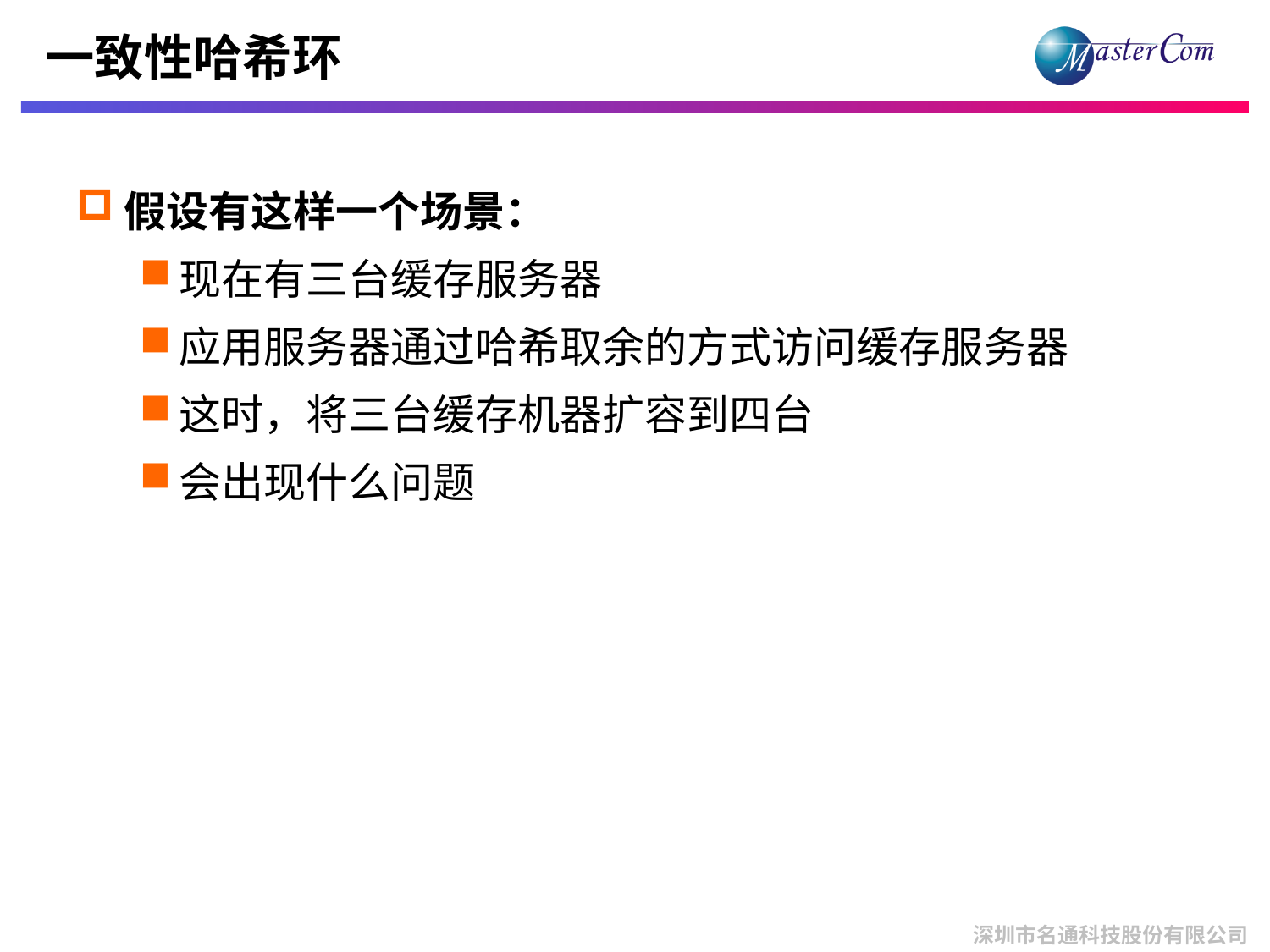

# 一致性哈希环
假设有这样一个场景：
现在有三台缓存服务器
应用服务器通过哈希取余的方式访问缓存服务器
这时，将三台缓存机器扩容到四台
会出现什么问题